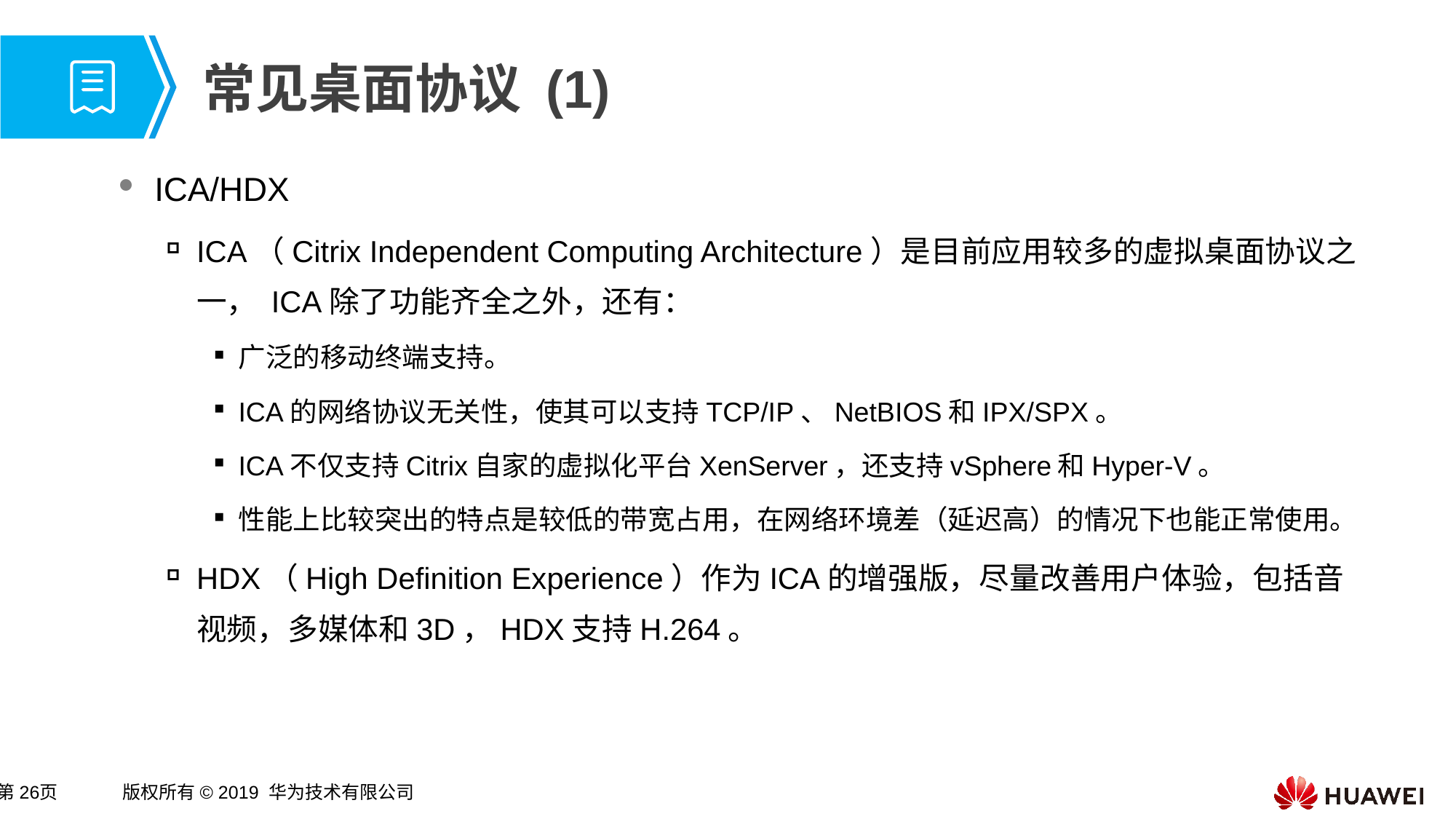

# 常见桌面协议 (1)
ICA/HDX
ICA（Citrix Independent Computing Architecture）是目前应用较多的虚拟桌面协议之一， ICA除了功能齐全之外，还有：
广泛的移动终端支持。
ICA的网络协议无关性，使其可以支持TCP/IP、NetBIOS和IPX/SPX。
ICA不仅支持Citrix自家的虚拟化平台XenServer，还支持vSphere和Hyper-V。
性能上比较突出的特点是较低的带宽占用，在网络环境差（延迟高）的情况下也能正常使用。
HDX（High Definition Experience）作为ICA的增强版，尽量改善用户体验，包括音视频，多媒体和3D，HDX支持H.264。